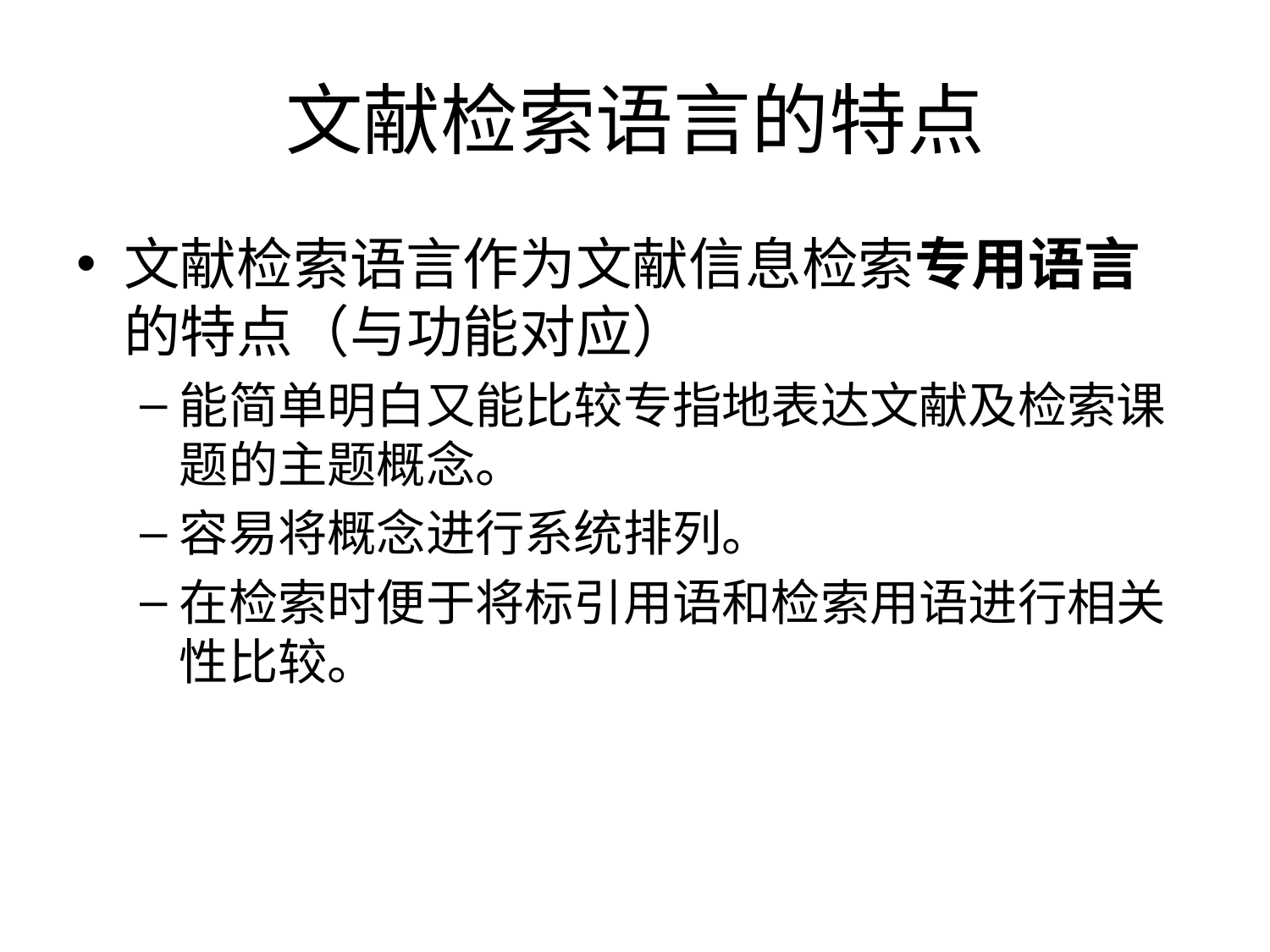

# 文献检索语言的特点
文献检索语言作为文献信息检索专用语言的特点（与功能对应）
能简单明白又能比较专指地表达文献及检索课题的主题概念。
容易将概念进行系统排列。
在检索时便于将标引用语和检索用语进行相关性比较。